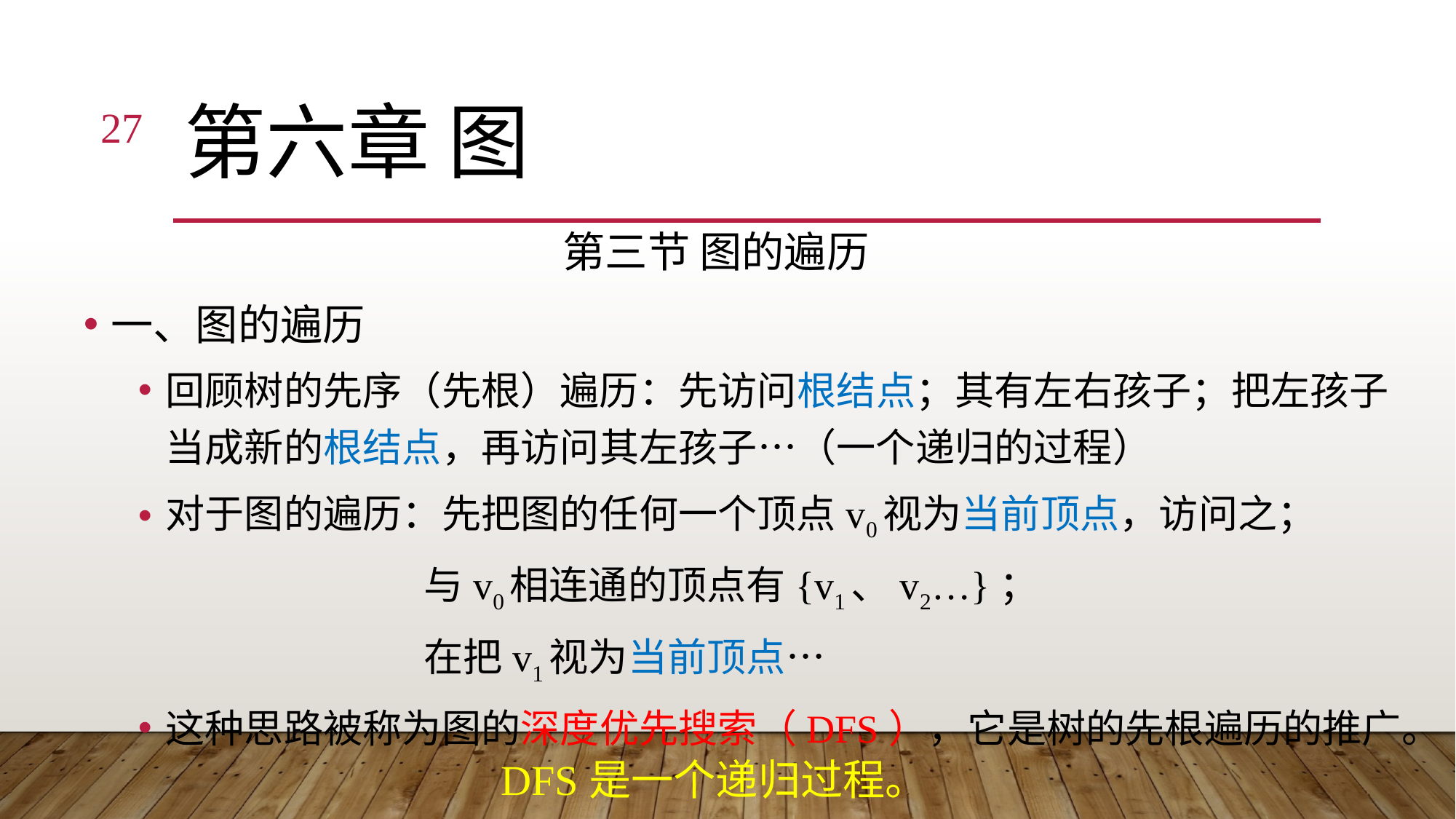

27
# 第六章 图
第三节 图的遍历
一、图的遍历
回顾树的先序（先根）遍历：先访问根结点；其有左右孩子；把左孩子当成新的根结点，再访问其左孩子…（一个递归的过程）
对于图的遍历：先把图的任何一个顶点v0视为当前顶点，访问之；
                               与v0相连通的顶点有{v1、v2…}；
                               在把v1视为当前顶点…
这种思路被称为图的深度优先搜索（DFS），它是树的先根遍历的推广。

DFS是一个递归过程。